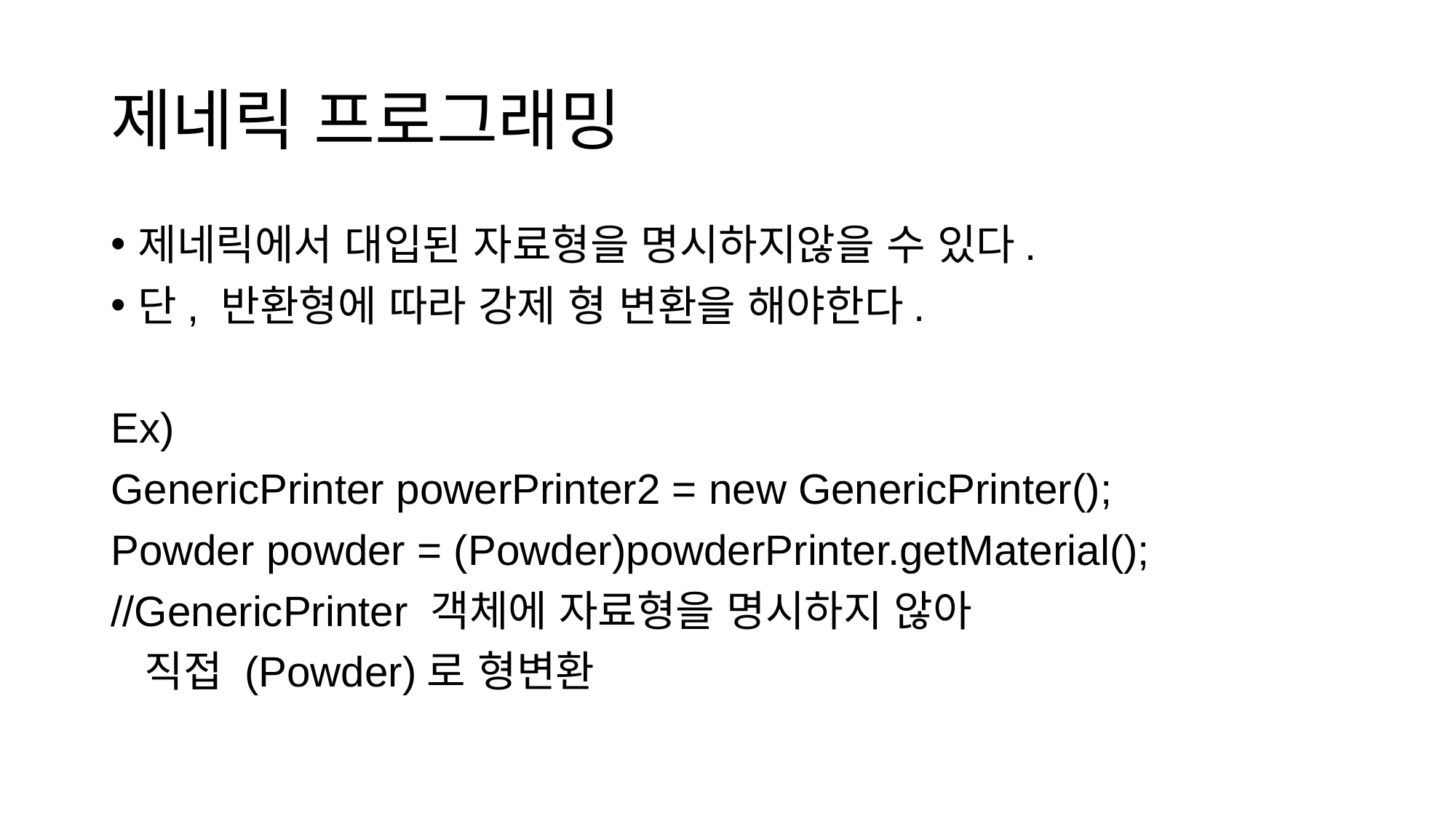

# 제네릭 프로그래밍
제네릭에서 대입된 자료형을 명시하지않을 수 있다.
단, 반환형에 따라 강제 형 변환을 해야한다.

Ex)
GenericPrinter powerPrinter2 = new GenericPrinter();
Powder powder = (Powder)powderPrinter.getMaterial();
//GenericPrinter 객체에 자료형을 명시하지 않아
  직접 (Powder)로 형변환